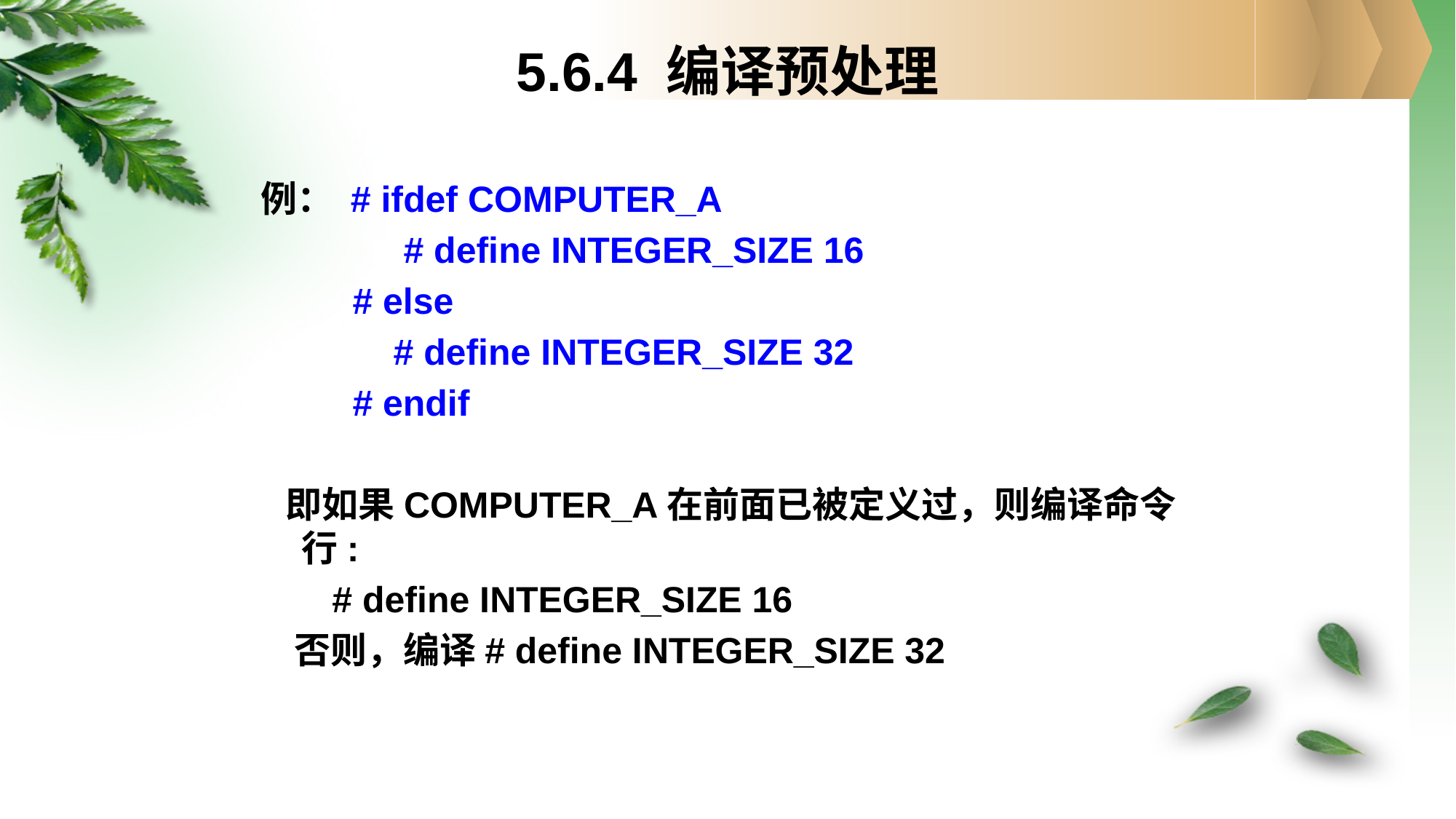

5.6.4 编译预处理
例： # ifdef COMPUTER_A
              # define INTEGER_SIZE 16
         # else
             # define INTEGER_SIZE 32
         # endif

  即如果COMPUTER_A在前面已被定义过，则编译命令行:
       # define INTEGER_SIZE 16
   否则，编译# define INTEGER_SIZE 32